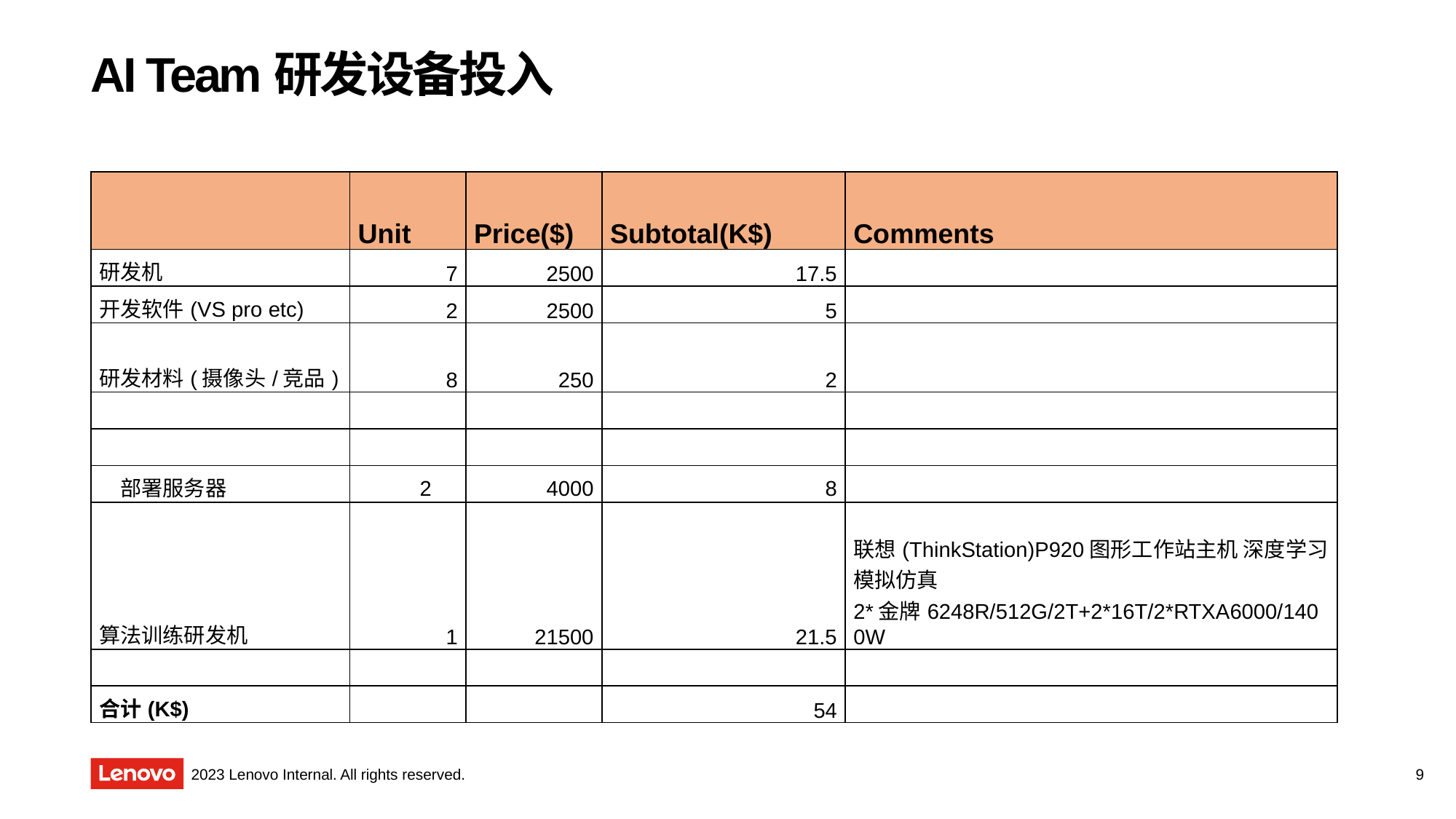

# AI Team研发设备投入
|  | Unit | Price($) | Subtotal(K$) | Comments |
| --- | --- | --- | --- | --- |
| 研发机 | 7 | 2500 | 17.5 |  |
| 开发软件(VS pro etc) | 2 | 2500 | 5 |  |
| 研发材料(摄像头/竞品) | 8 | 250 | 2 |  |
|  |  |  |  |  |
|  |  |  |  |  |
| 部署服务器 | 2 | 4000 | 8 |  |
| 算法训练研发机 | 1 | 21500 | 21.5 | 联想(ThinkStation)P920图形工作站主机 深度学习模拟仿真 2\*金牌6248R/512G/2T+2\*16T/2\*RTXA6000/1400W |
|  |  |  |  |  |
| 合计(K$) |  |  | 54 |  |
9